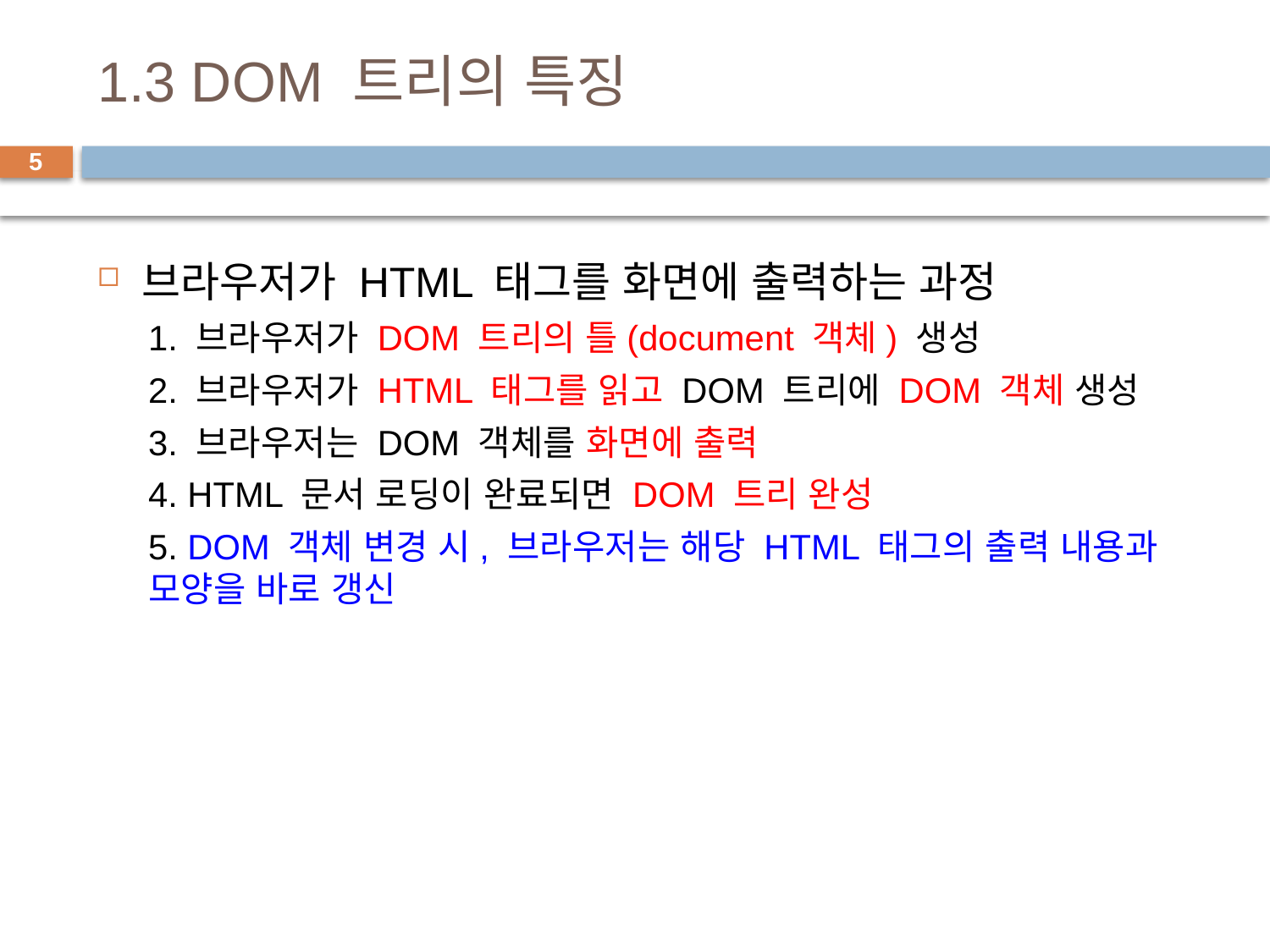

# 1.3 DOM 트리의 특징
5

브라우저가 HTML 태그를 화면에 출력하는 과정
1. 브라우저가 DOM 트리의 틀(document 객체) 생성
2. 브라우저가 HTML 태그를 읽고 DOM 트리에 DOM 객체 생성
3. 브라우저는 DOM 객체를 화면에 출력
4. HTML 문서 로딩이 완료되면 DOM 트리 완성
5. DOM 객체 변경 시, 브라우저는 해당 HTML 태그의 출력 내용과  모양을 바로 갱신